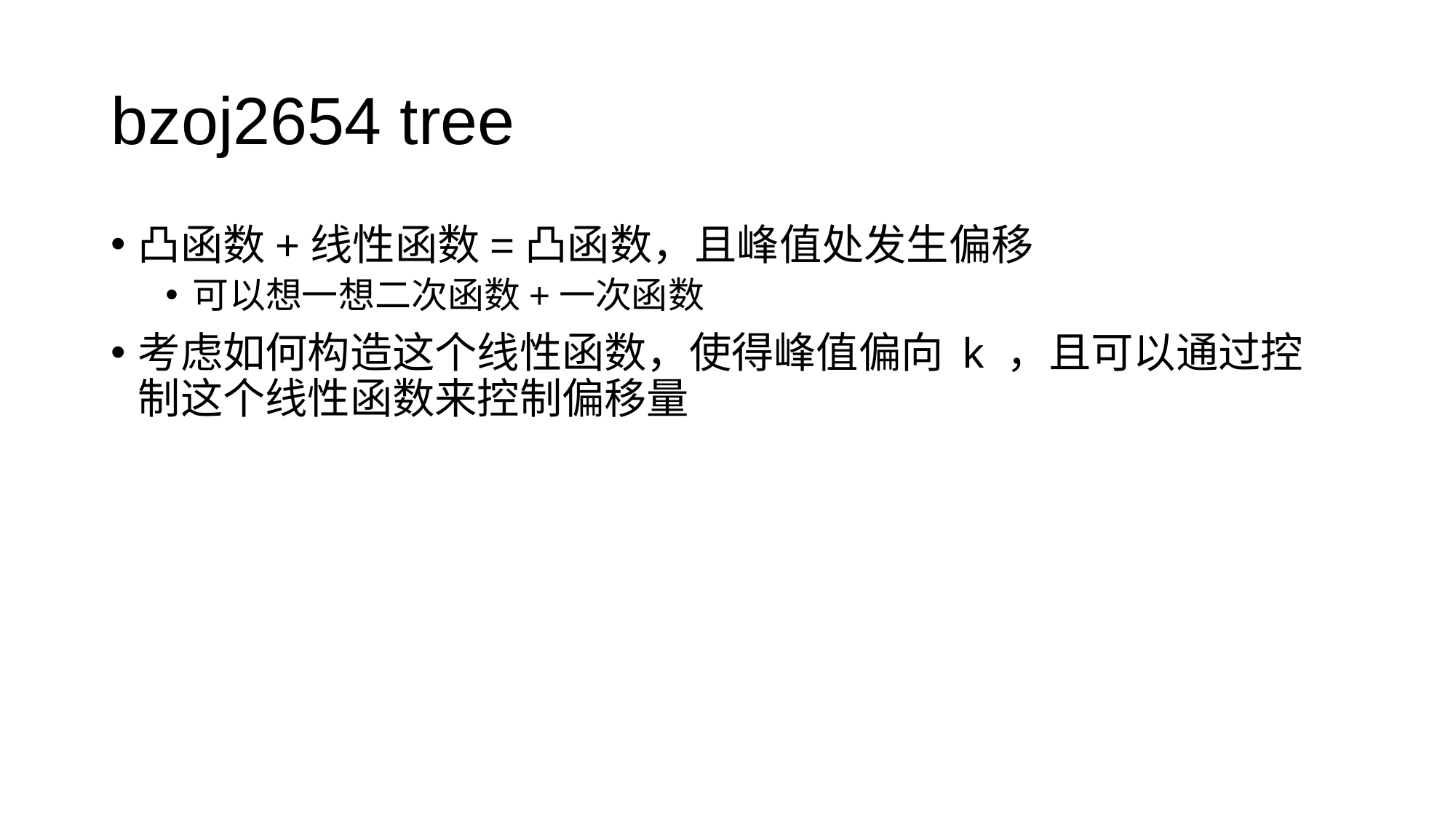

# bzoj2654 tree
凸函数+线性函数=凸函数，且峰值处发生偏移
可以想一想二次函数+一次函数
考虑如何构造这个线性函数，使得峰值偏向 k ，且可以通过控制这个线性函数来控制偏移量